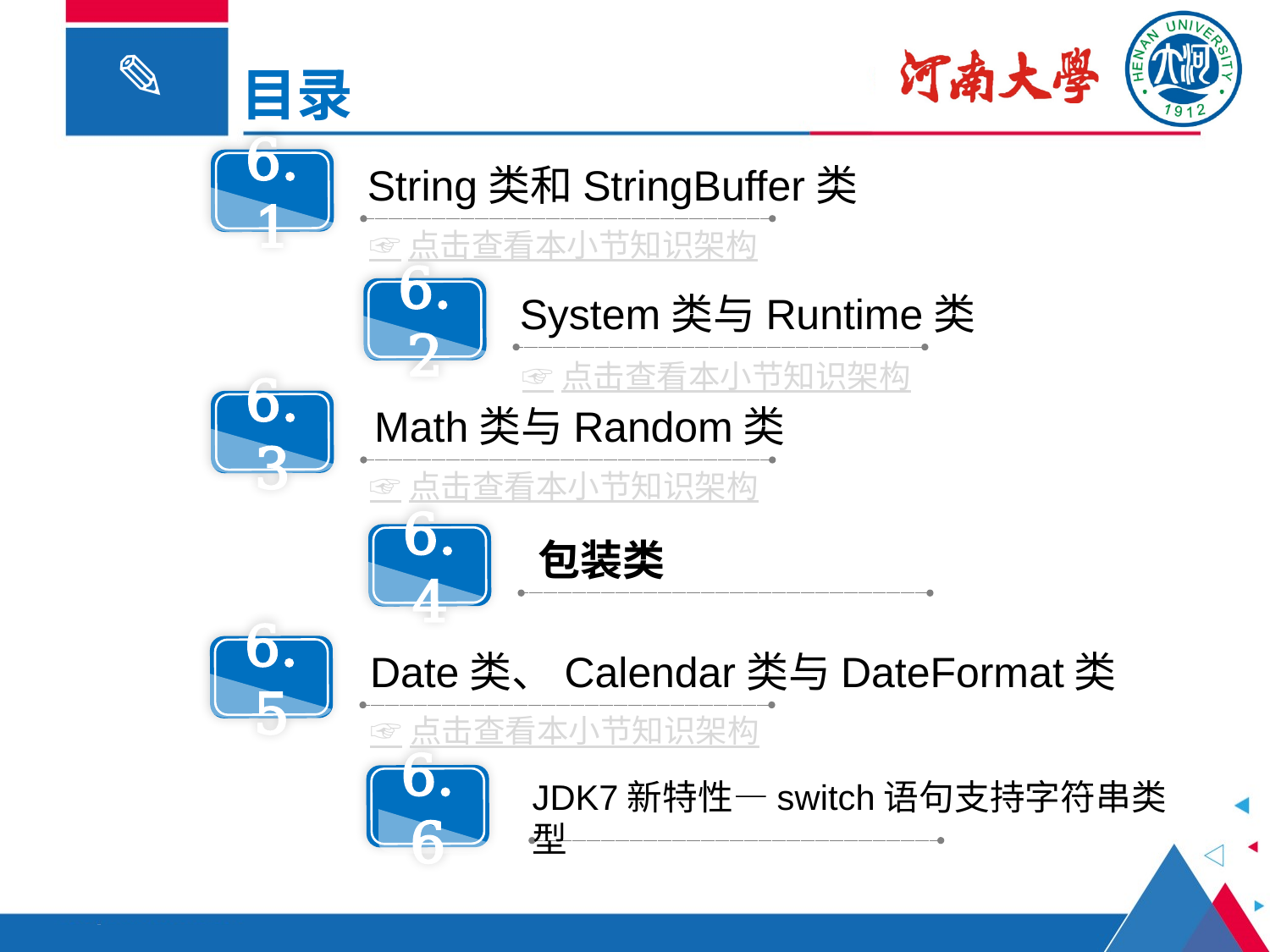

目录
6.1

String类和StringBuffer类
☞点击查看本小节知识架构
6.2

System类与Runtime类
☞点击查看本小节知识架构
6.3

Math类与Random类
☞点击查看本小节知识架构
6.4

包装类
6.5

Date类、Calendar类与DateFormat类
☞点击查看本小节知识架构
JDK7新特性—switch语句支持字符串类型
6.6